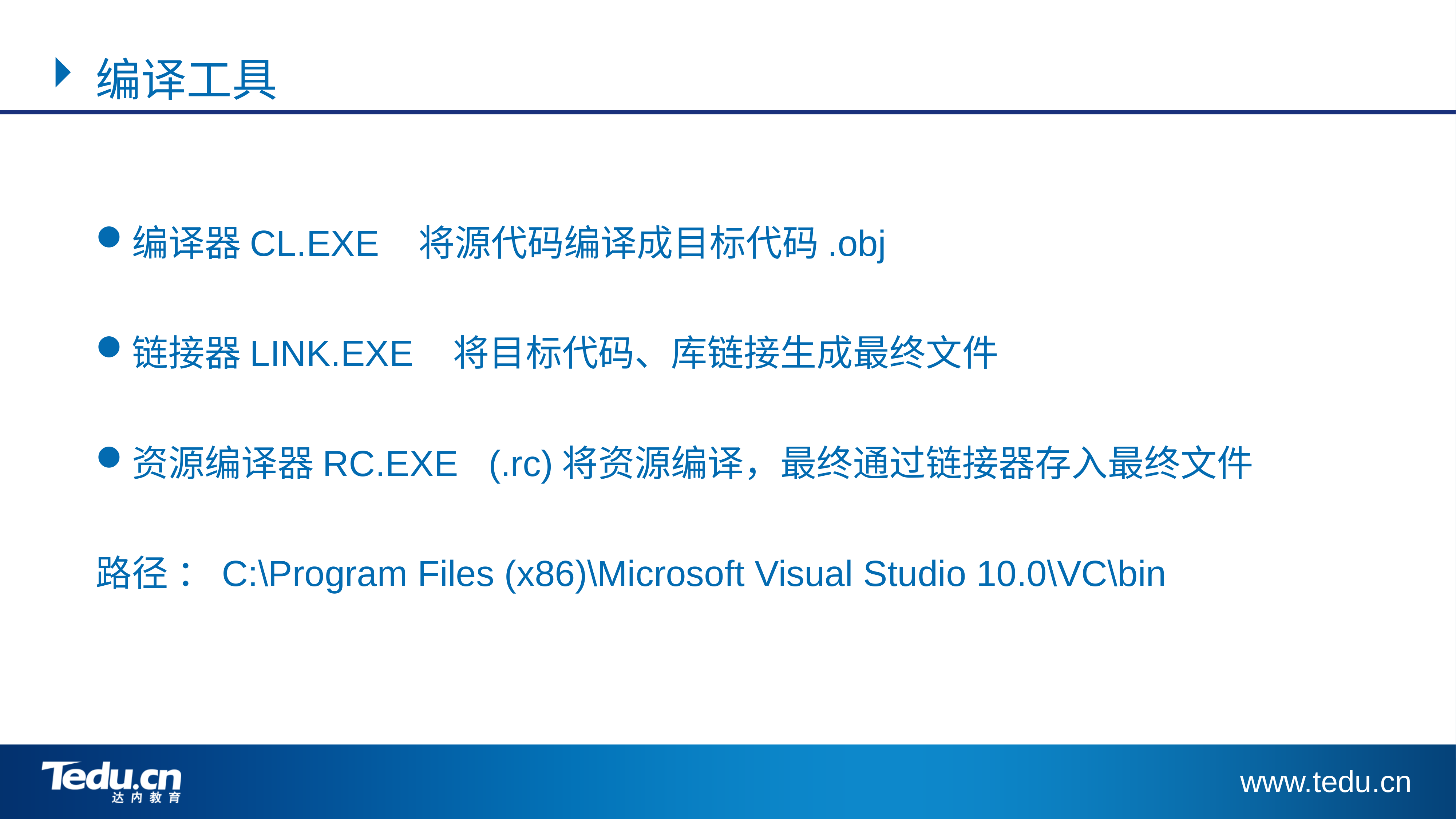

编译工具

编译器CL.EXE   将源代码编译成目标代码.obj

链接器LINK.EXE   将目标代码、库链接生成最终文件

资源编译器RC.EXE   (.rc)将资源编译，最终通过链接器存入最终文件

路径 ：C:\Program Files (x86)\Microsoft Visual Studio 10.0\VC\bin